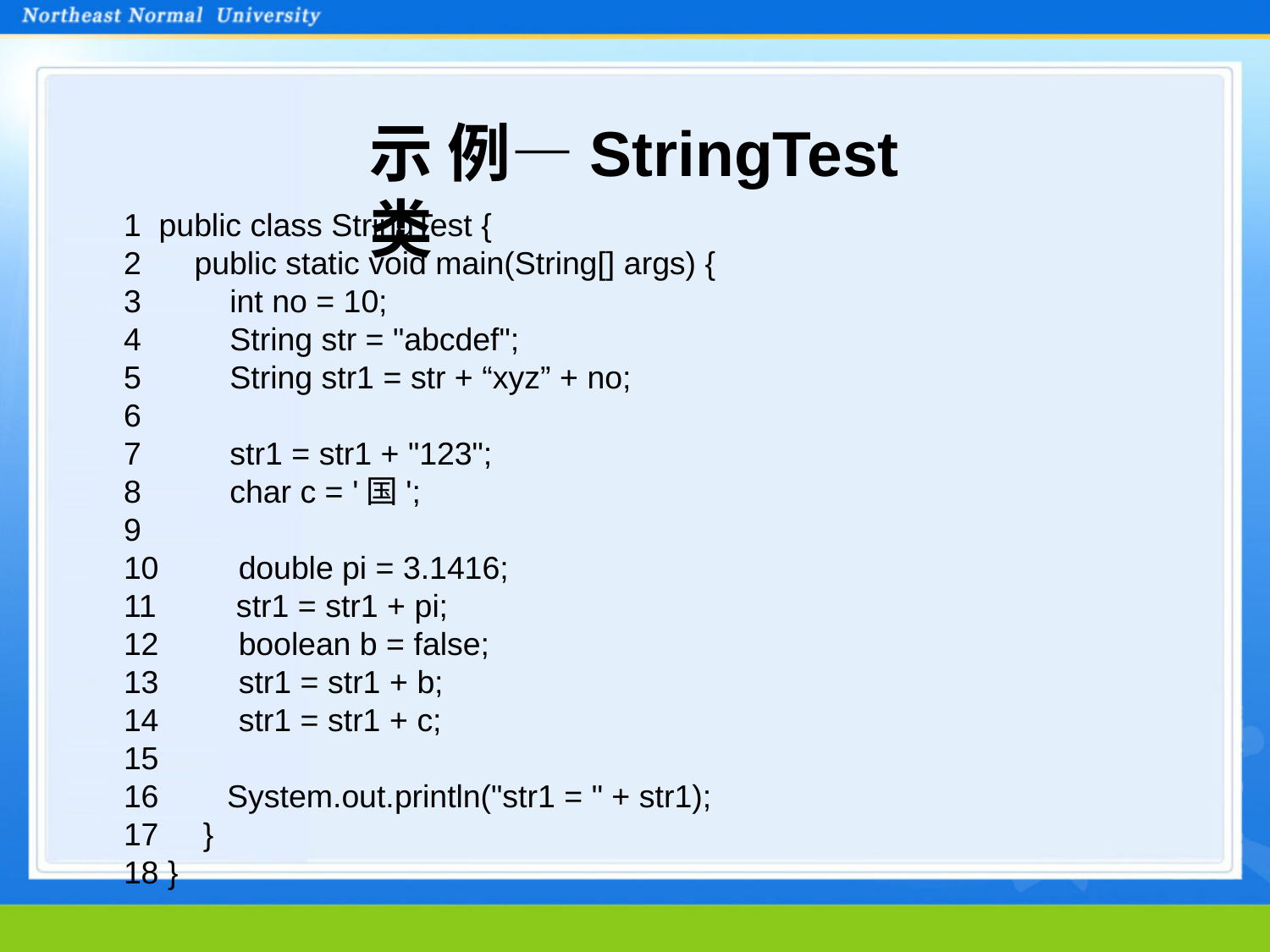

示 例—StringTest类
1  public class StringTest {
2      public static void main(String[] args) {
3          int no = 10;
4          String str = "abcdef";
5          String str1 = str + “xyz” + no;
6
7          str1 = str1 + "123";
8          char c = '国';
9
10         double pi = 3.1416;
11         str1 = str1 + pi;
12         boolean b = false;
13         str1 = str1 + b;
14         str1 = str1 + c;
15
16 	      System.out.println("str1 = " + str1);
17     }
18 }